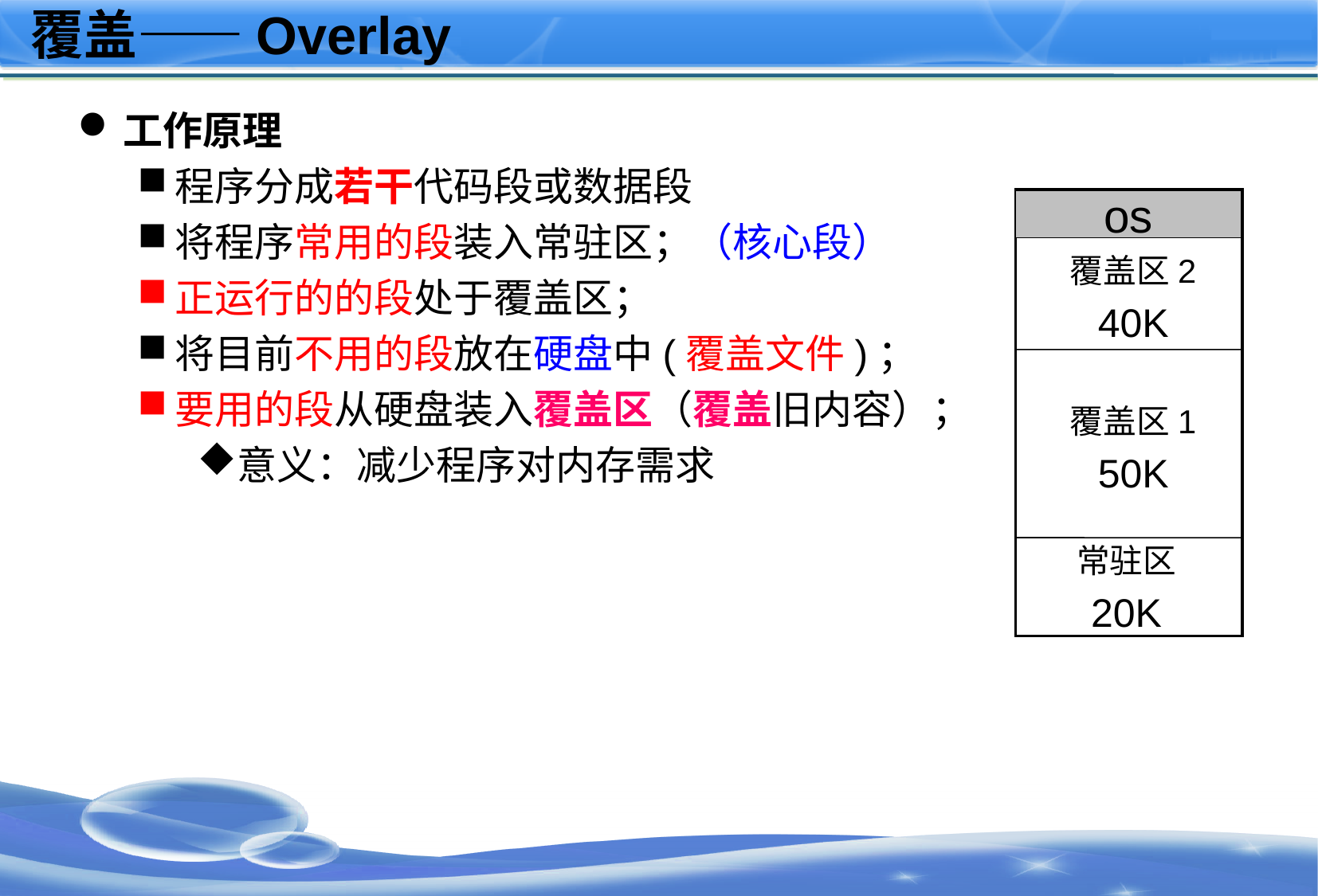

# 覆盖——Overlay
工作原理
程序分成若干代码段或数据段
将程序常用的段装入常驻区；（核心段）
正运行的的段处于覆盖区；
将目前不用的段放在硬盘中(覆盖文件)；
要用的段从硬盘装入覆盖区（覆盖旧内容）；
意义：减少程序对内存需求

os
覆盖区2
40K

覆盖区1
50K

常驻区
20K